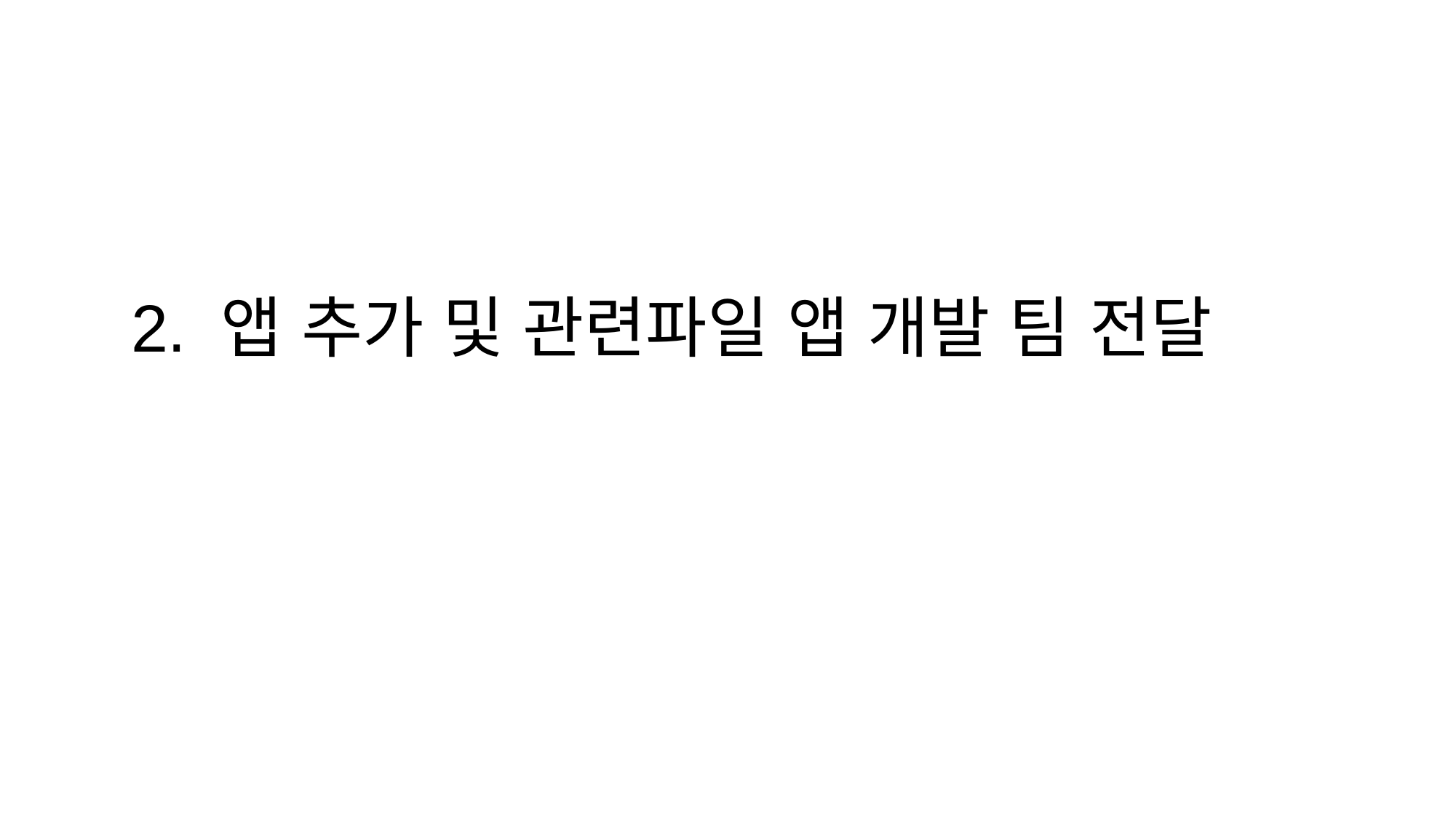

# 2. 앱 추가 및 관련파일 앱 개발 팀 전달